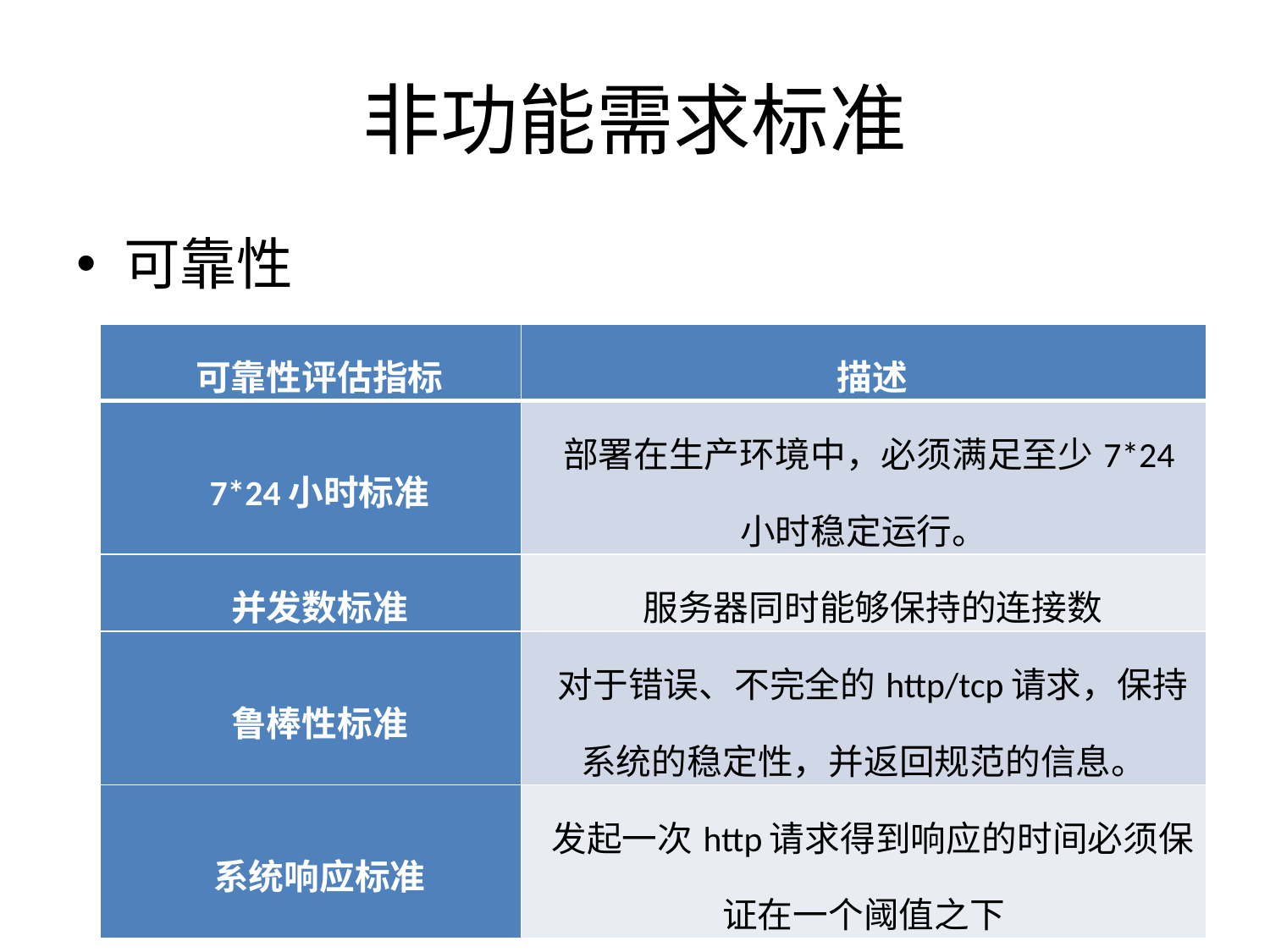

# 非功能需求标准
可靠性

| 可靠性评估指标 | 描述 |
| --- | --- |
| 7\*24小时标准 | 部署在生产环境中，必须满足至少7\*24小时稳定运行。 |
| 并发数标准 | 服务器同时能够保持的连接数 |
| 鲁棒性标准 | 对于错误、不完全的http/tcp请求，保持系统的稳定性，并返回规范的信息。 |
| 系统响应标准 | 发起一次http请求得到响应的时间必须保证在一个阈值之下 |